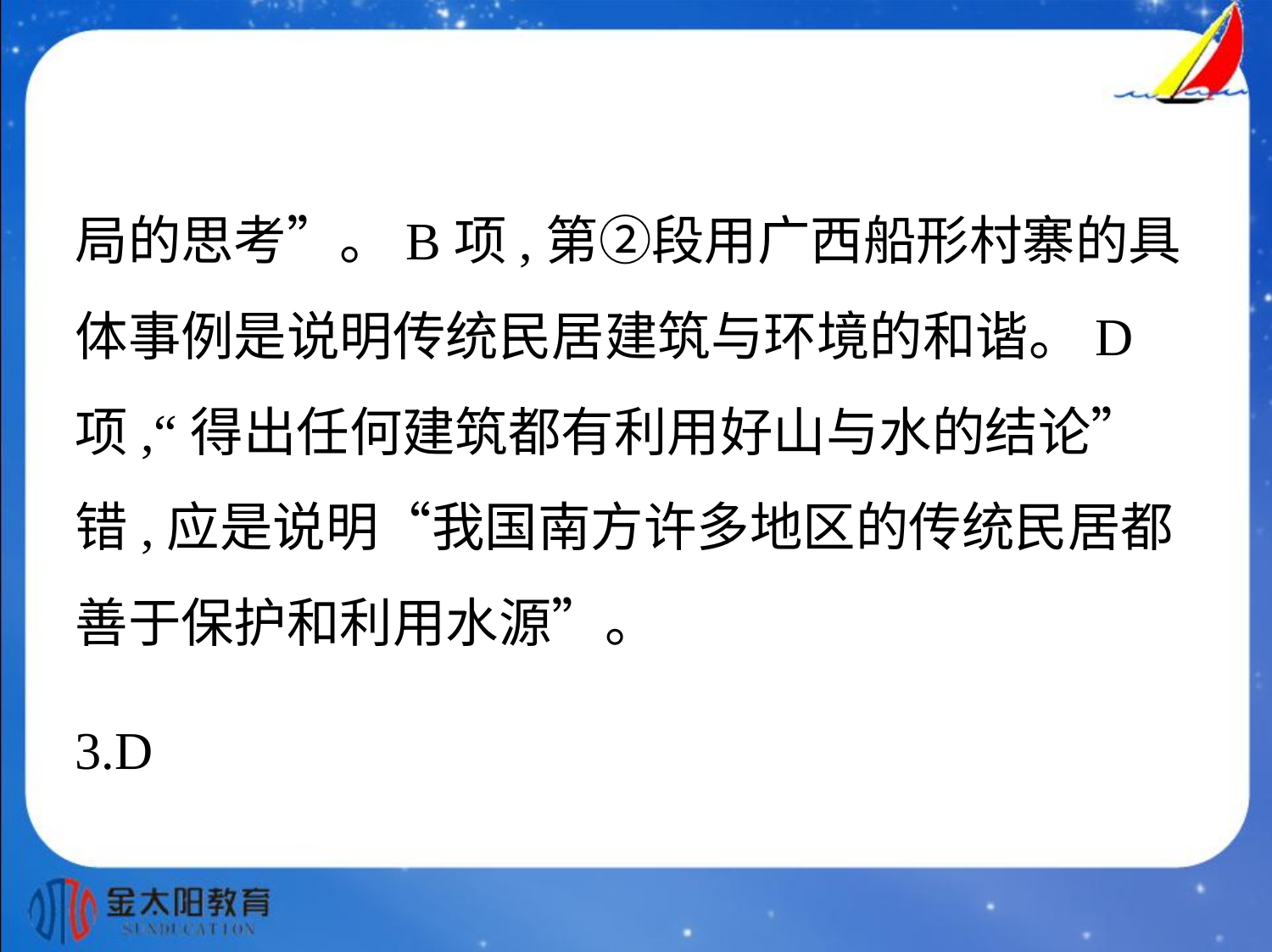

局的思考”。B项,第②段用广西船形村寨的具
体事例是说明传统民居建筑与环境的和谐。D
项,“得出任何建筑都有利用好山与水的结论”
错,应是说明“我国南方许多地区的传统民居都
善于保护和利用水源”。
3.D